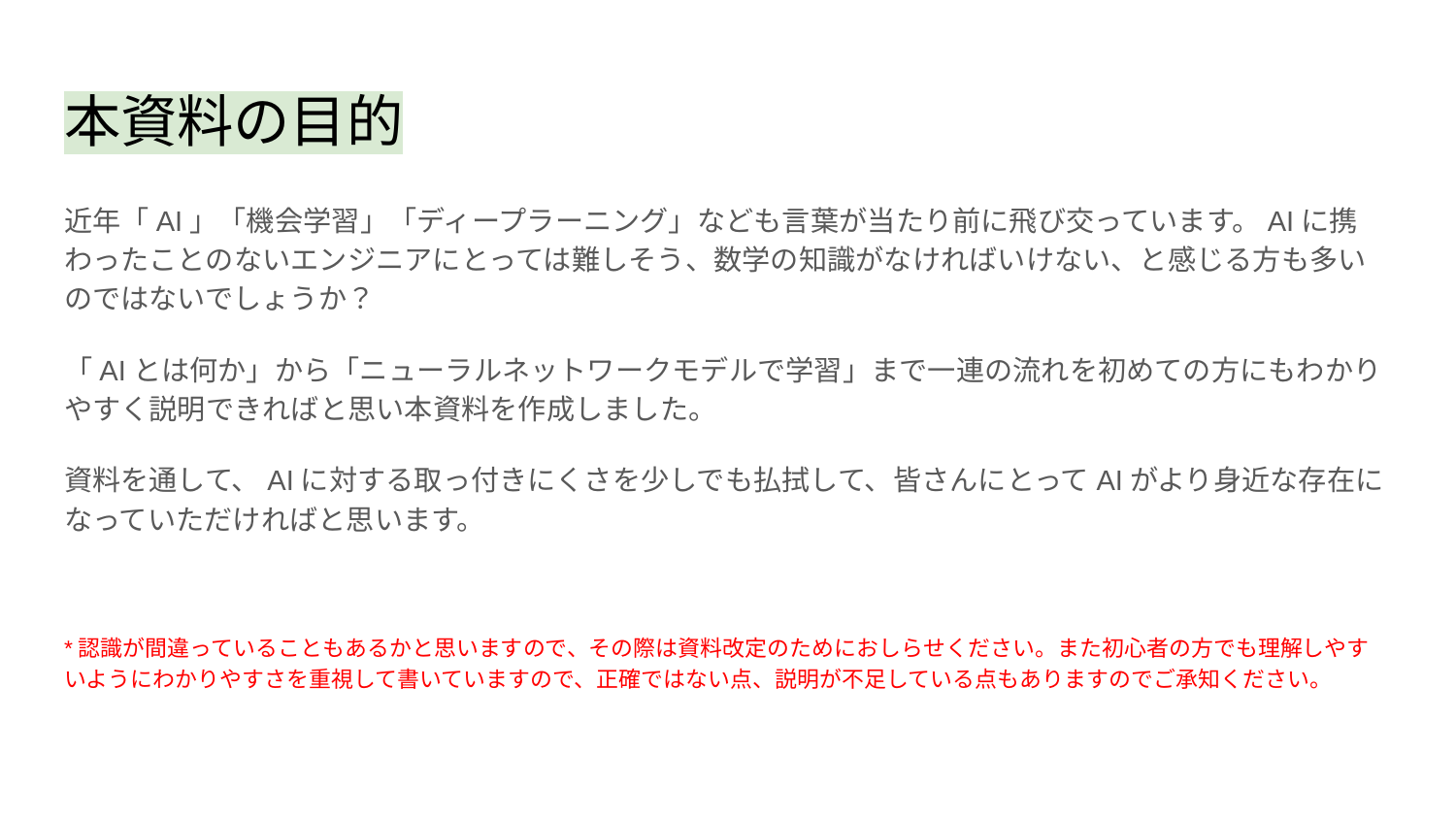

# 本資料の目的
近年「AI」「機会学習」「ディープラーニング」なども言葉が当たり前に飛び交っています。AIに携わったことのないエンジニアにとっては難しそう、数学の知識がなければいけない、と感じる方も多いのではないでしょうか？
「AIとは何か」から「ニューラルネットワークモデルで学習」まで一連の流れを初めての方にもわかりやすく説明できればと思い本資料を作成しました。
資料を通して、AIに対する取っ付きにくさを少しでも払拭して、皆さんにとってAIがより身近な存在になっていただければと思います。

*認識が間違っていることもあるかと思いますので、その際は資料改定のためにおしらせください。また初心者の方でも理解しやすいようにわかりやすさを重視して書いていますので、正確ではない点、説明が不足している点もありますのでご承知ください。